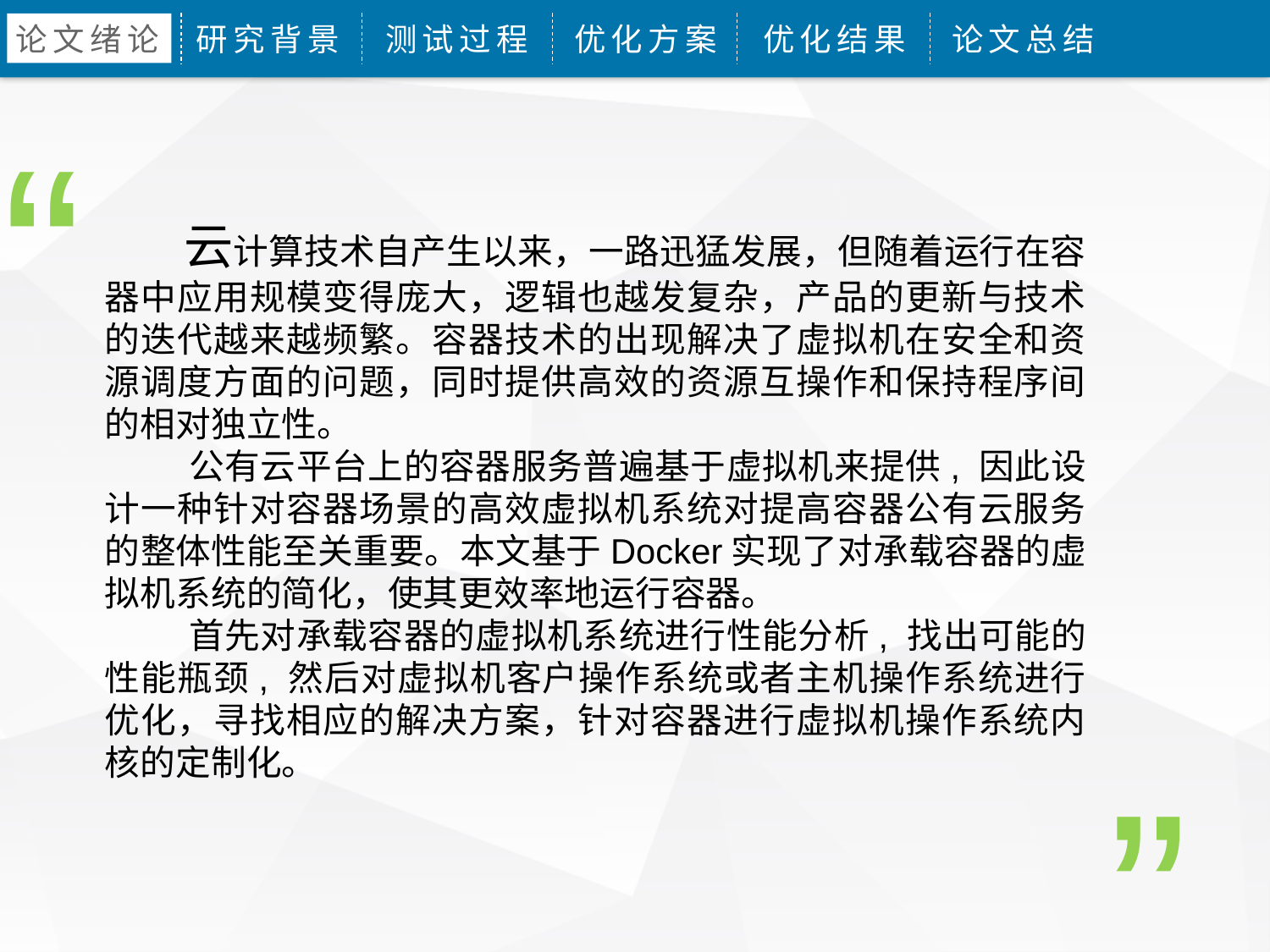

论文绪论
研究背景
测试过程
优化方案
优化结果
论文总结

“
       云计算技术自产生以来，一路迅猛发展，但随着运行在容器中应用规模变得庞大，逻辑也越发复杂，产品的更新与技术的迭代越来越频繁。容器技术的出现解决了虚拟机在安全和资源调度方面的问题，同时提供高效的资源互操作和保持程序间的相对独立性。
         公有云平台上的容器服务普遍基于虚拟机来提供, 因此设计一种针对容器场景的高效虚拟机系统对提高容器公有云服务的整体性能至关重要。本文基于Docker实现了对承载容器的虚拟机系统的简化，使其更效率地运行容器。
         首先对承载容器的虚拟机系统进行性能分析, 找出可能的性能瓶颈, 然后对虚拟机客户操作系统或者主机操作系统进行优化，寻找相应的解决方案，针对容器进行虚拟机操作系统内核的定制化。
”